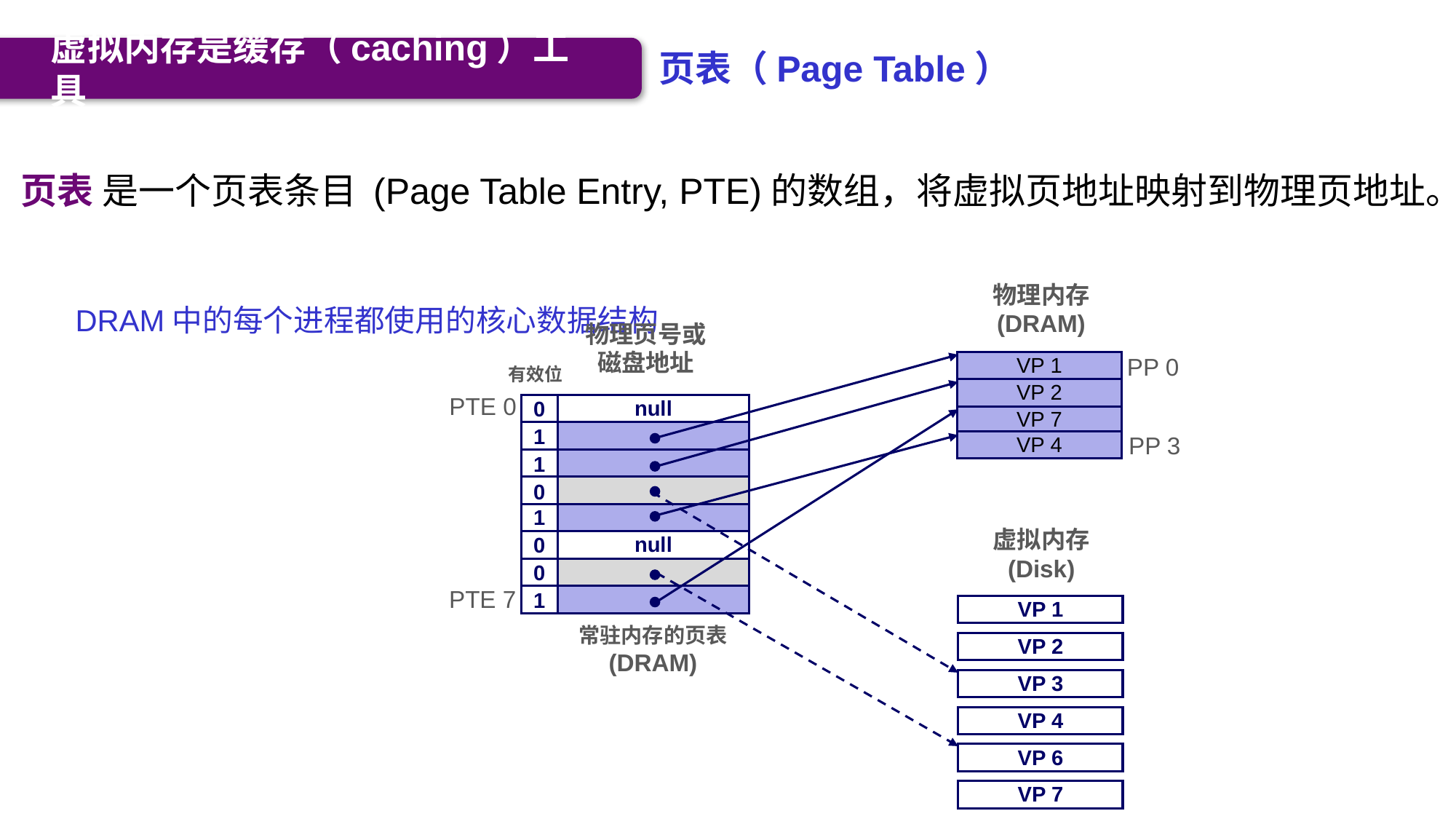

页表（Page Table）

虚拟内存是缓存（caching）工具
页表 是一个页表条目 (Page Table Entry, PTE)的数组，将虚拟页地址映射到物理页地址。
DRAM中的每个进程都使用的核心数据结构
物理内存
(DRAM)
物理页号或
磁盘地址
PP 0
VP 1

有效位
VP 2

PTE 0
0

null
VP 7

1

PP 3
VP 4

1

0

1

虚拟内存
(Disk)
0

null
0

PTE 7
1

VP 1

常驻内存的页表
(DRAM)
VP 2
VP 3
VP 4
VP 6
VP 7